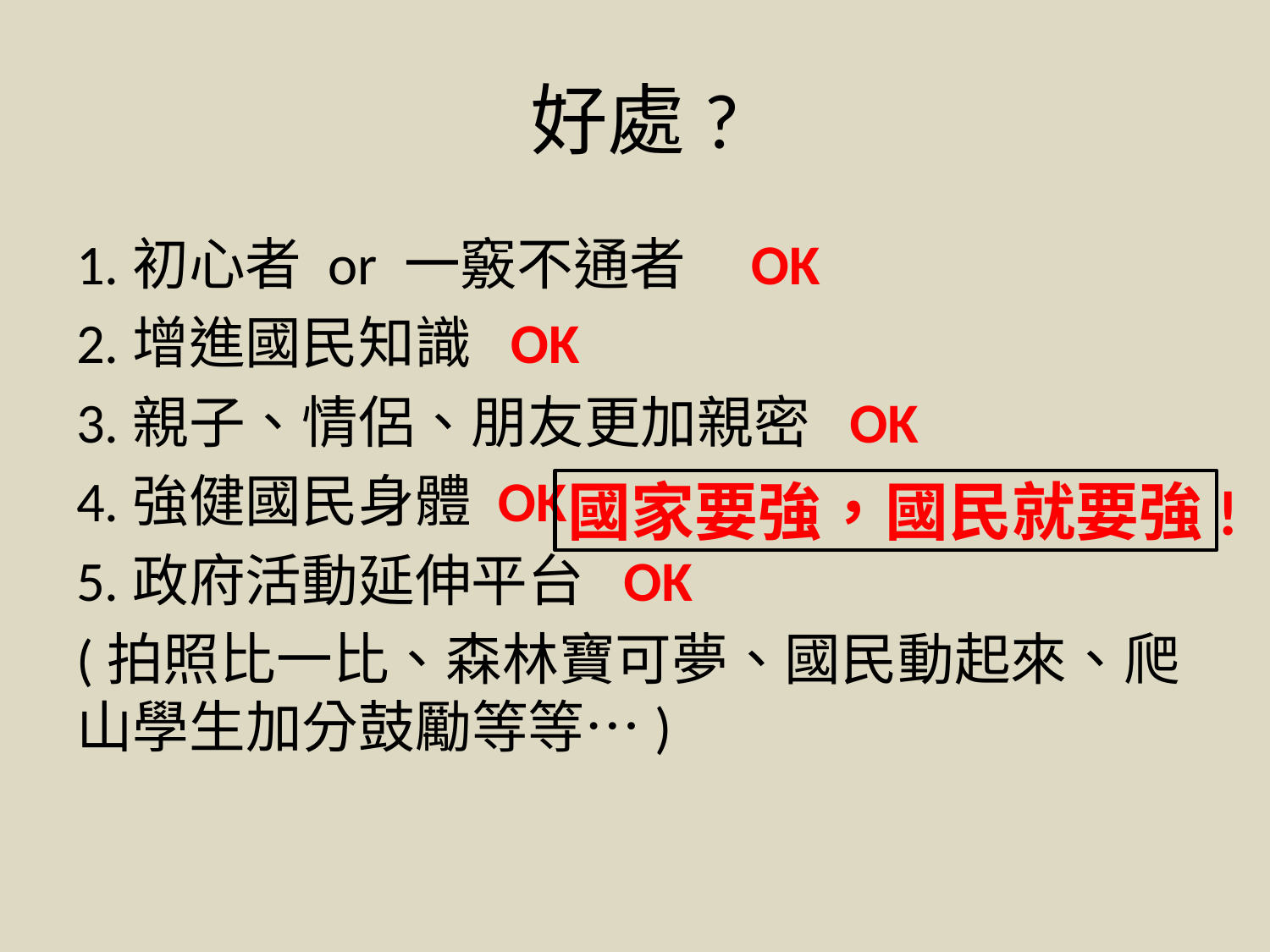

# 好處?
1.初心者 or 一竅不通者    OK
2.增進國民知識  OK
3.親子、情侶、朋友更加親密  OK
4.強健國民身體 OK
5.政府活動延伸平台  OK
(拍照比一比、森林寶可夢、國民動起來、爬山學生加分鼓勵等等…)
國家要強，國民就要強!